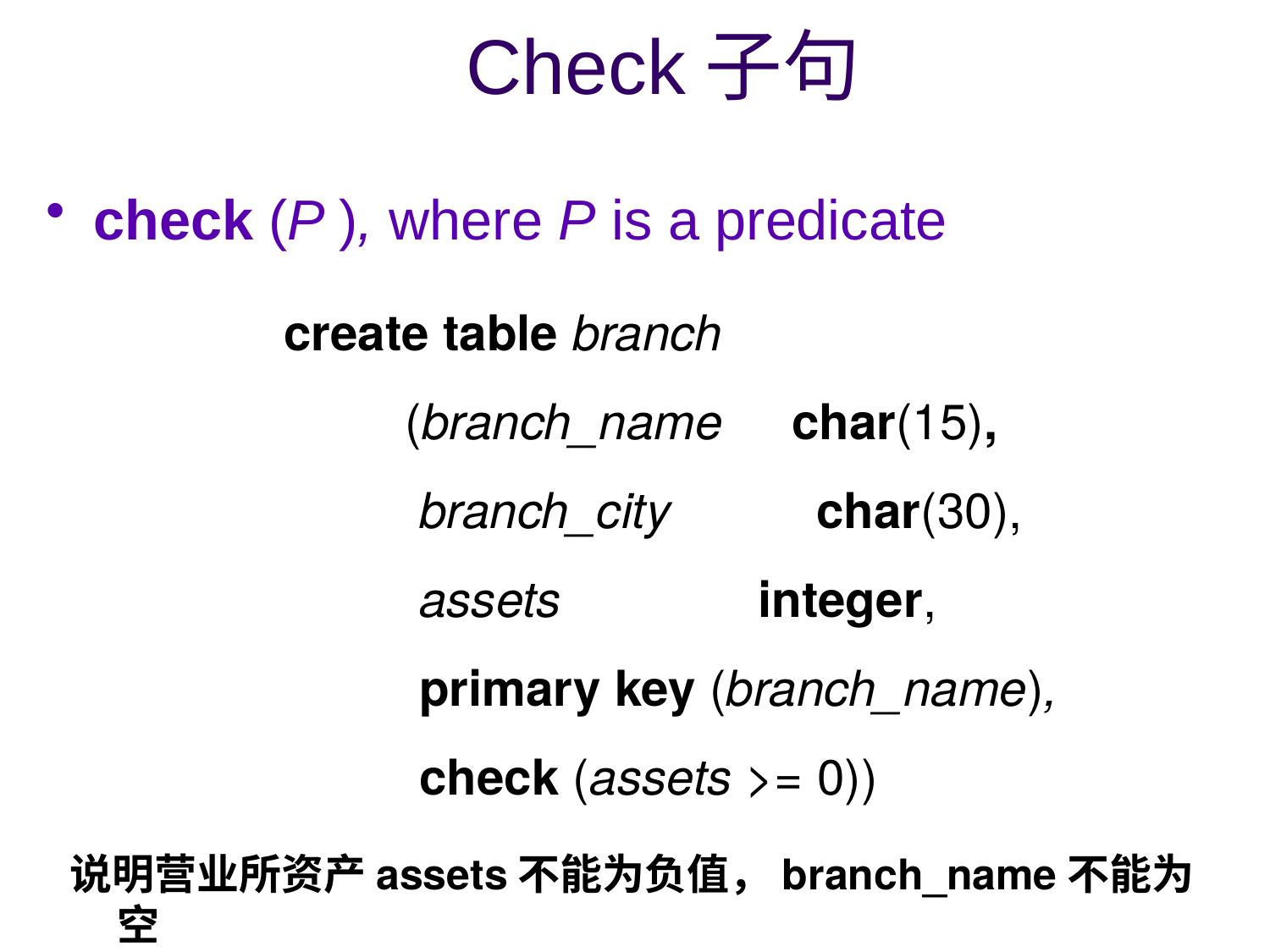

# Check子句
check (P ), where P is a predicate
	create table branch
		      (branch_name     char(15),
		       branch_city	       char(30),
		       assets	            integer,
		       primary key (branch_name),
		       check (assets >= 0))
说明营业所资产assets不能为负值，branch_name不能为空